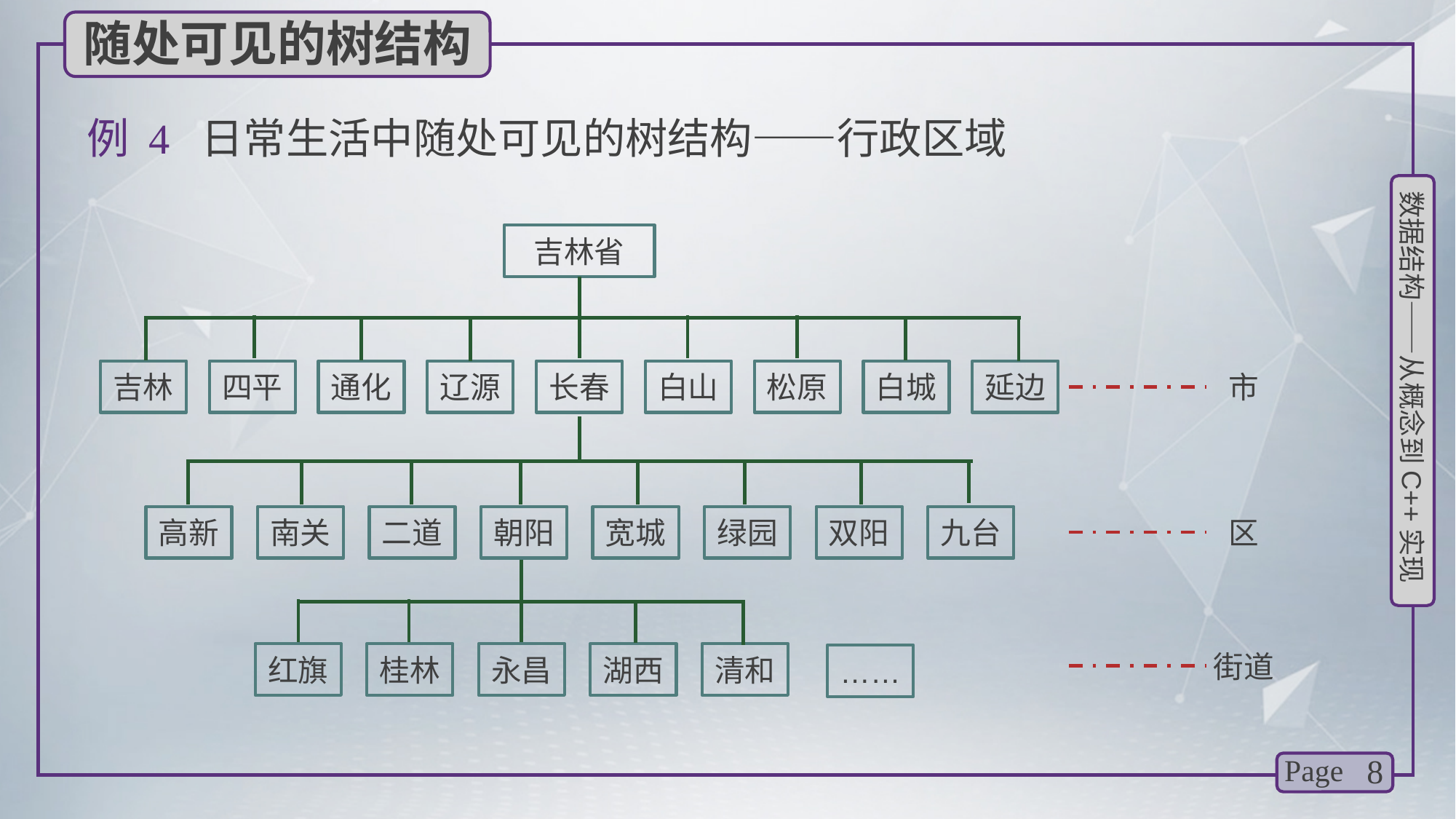

随处可见的树结构

例 4  日常生活中随处可见的树结构——行政区域
吉林省
吉林
四平
通化
辽源
长春
白山
松原
白城
延边
市
高新
南关
二道
朝阳
宽城
绿园
双阳
九台
区
红旗
桂林
永昌
湖西
清和
……
街道